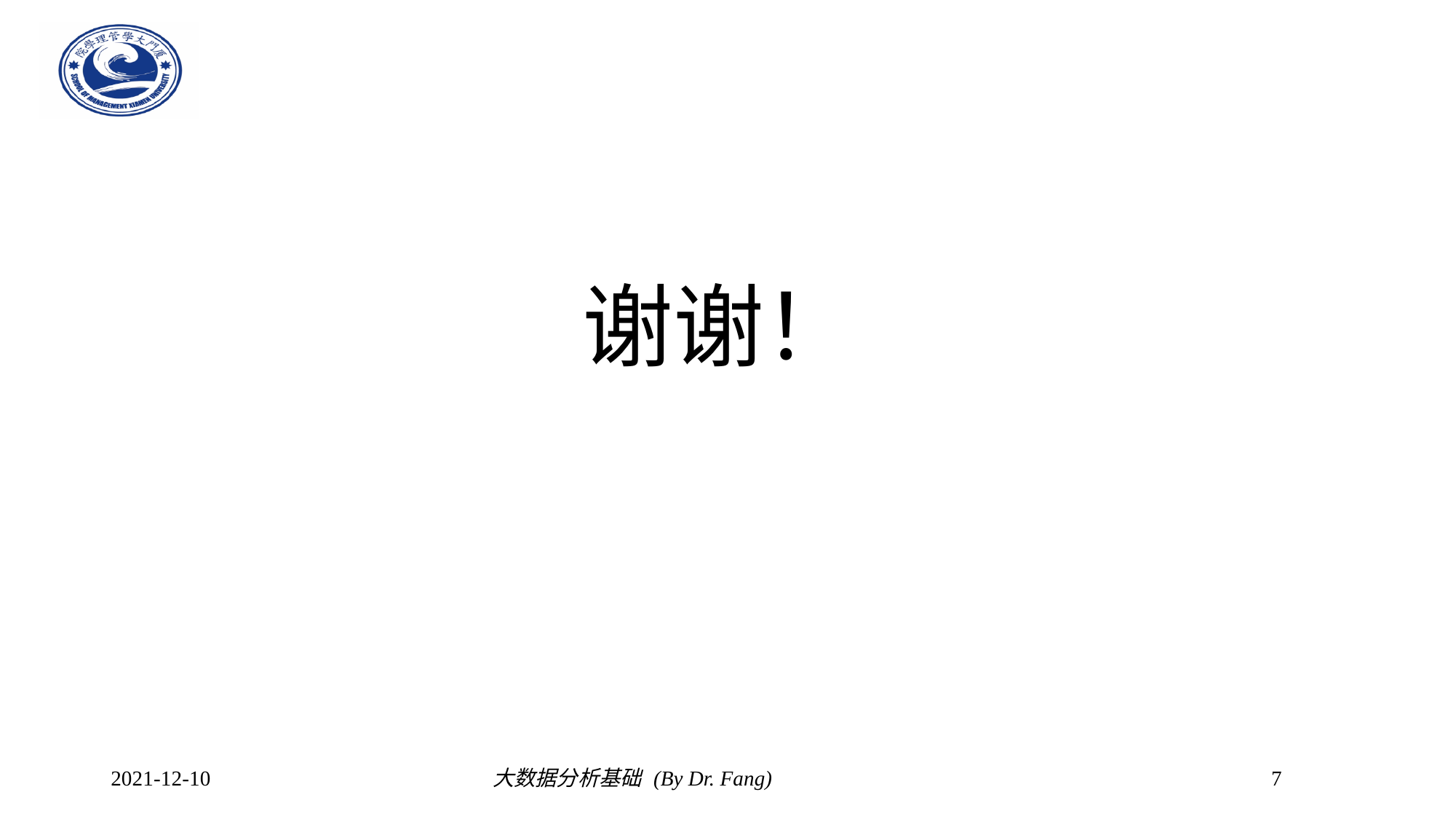

谢谢！
2021-12-10
大数据分析基础 (By Dr. Fang)
7